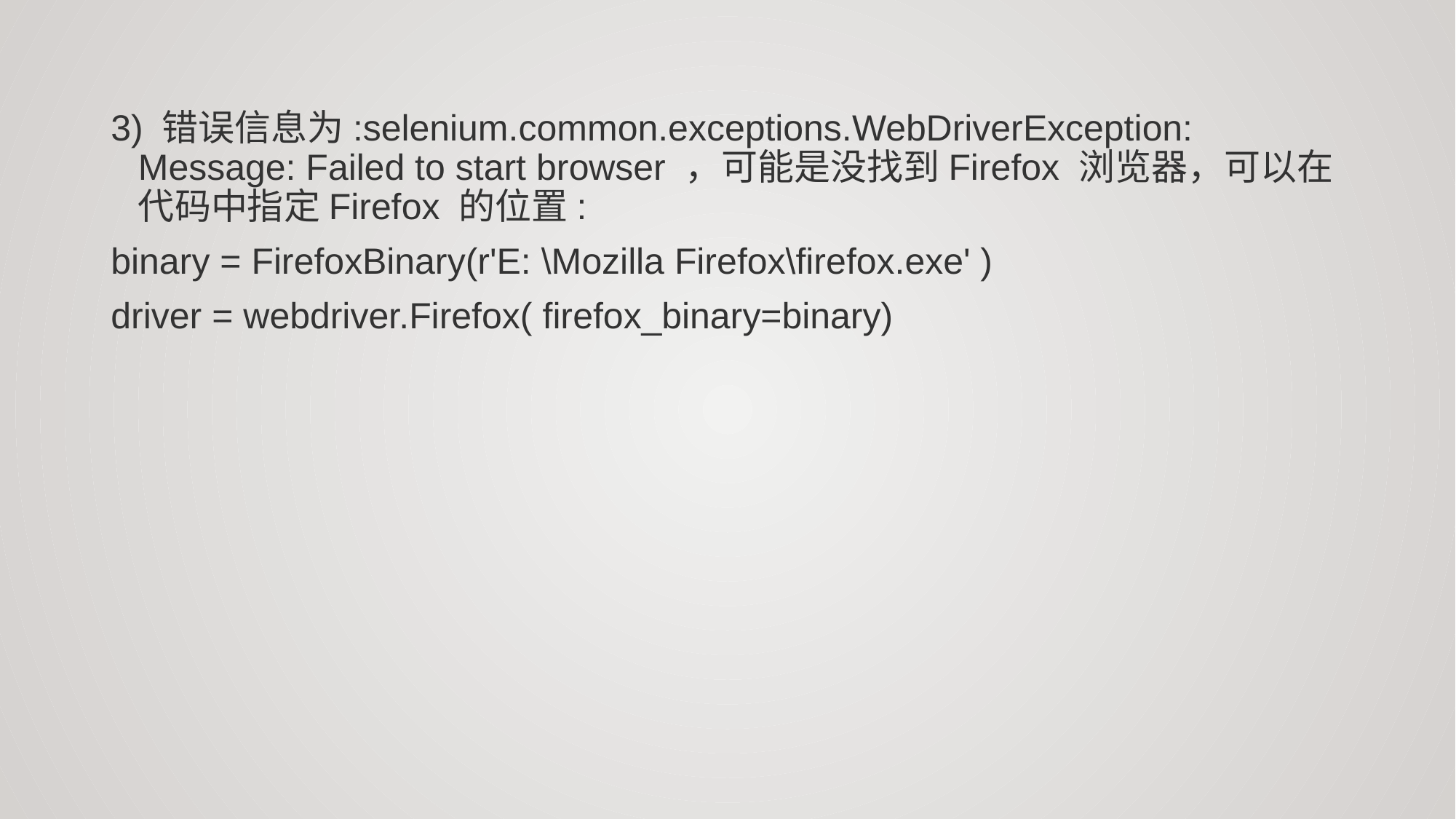

3) 错误信息为:selenium.common.exceptions.WebDriverException: Message: Failed to start browser ，可能是没找到Firefox 浏览器，可以在代码中指定Firefox 的位置:
binary = FirefoxBinary(r'E: \Mozilla Firefox\firefox.exe' )
driver = webdriver.Firefox( firefox_binary=binary)